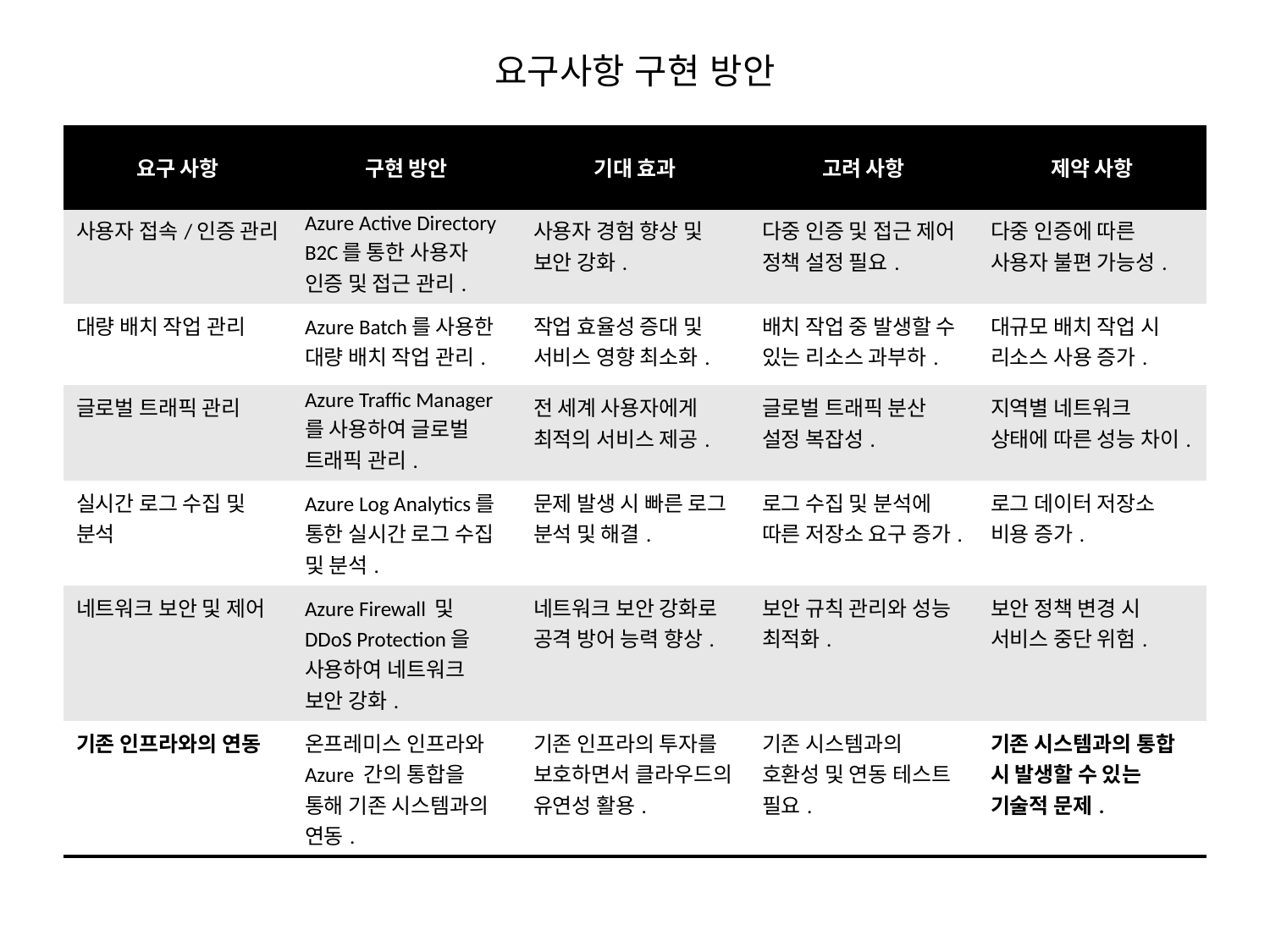

# 요구사항 구현 방안
| 요구 사항 | 구현 방안 | 기대 효과 | 고려 사항 | 제약 사항 |
| --- | --- | --- | --- | --- |
| 사용자 접속/인증 관리 | Azure Active Directory B2C를 통한 사용자 인증 및 접근 관리. | 사용자 경험 향상 및 보안 강화. | 다중 인증 및 접근 제어 정책 설정 필요. | 다중 인증에 따른 사용자 불편 가능성. |
| 대량 배치 작업 관리 | Azure Batch를 사용한 대량 배치 작업 관리. | 작업 효율성 증대 및 서비스 영향 최소화. | 배치 작업 중 발생할 수 있는 리소스 과부하. | 대규모 배치 작업 시 리소스 사용 증가. |
| 글로벌 트래픽 관리 | Azure Traffic Manager를 사용하여 글로벌 트래픽 관리. | 전 세계 사용자에게 최적의 서비스 제공. | 글로벌 트래픽 분산 설정 복잡성. | 지역별 네트워크 상태에 따른 성능 차이. |
| 실시간 로그 수집 및 분석 | Azure Log Analytics를 통한 실시간 로그 수집 및 분석. | 문제 발생 시 빠른 로그 분석 및 해결. | 로그 수집 및 분석에 따른 저장소 요구 증가. | 로그 데이터 저장소 비용 증가. |
| 네트워크 보안 및 제어 | Azure Firewall 및 DDoS Protection을 사용하여 네트워크 보안 강화. | 네트워크 보안 강화로 공격 방어 능력 향상. | 보안 규칙 관리와 성능 최적화. | 보안 정책 변경 시 서비스 중단 위험. |
| 기존 인프라와의 연동 | 온프레미스 인프라와 Azure 간의 통합을 통해 기존 시스템과의 연동. | 기존 인프라의 투자를 보호하면서 클라우드의 유연성 활용. | 기존 시스템과의 호환성 및 연동 테스트 필요. | 기존 시스템과의 통합 시 발생할 수 있는 기술적 문제. |